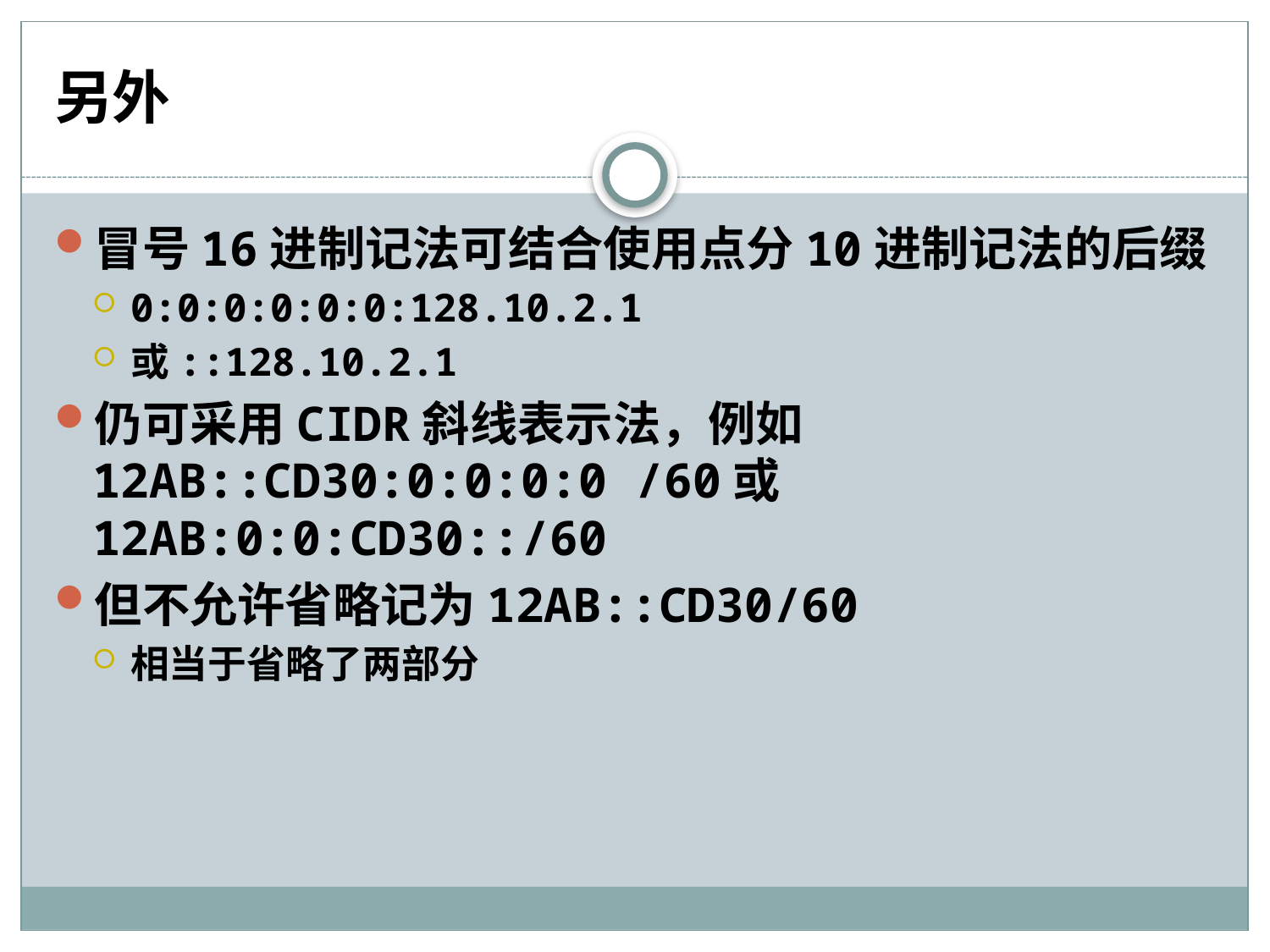

# 另外
冒号16进制记法可结合使用点分10进制记法的后缀
0:0:0:0:0:0:128.10.2.1
或::128.10.2.1
仍可采用CIDR斜线表示法，例如12AB::CD30:0:0:0:0 /60或12AB:0:0:CD30::/60
但不允许省略记为12AB::CD30/60
相当于省略了两部分